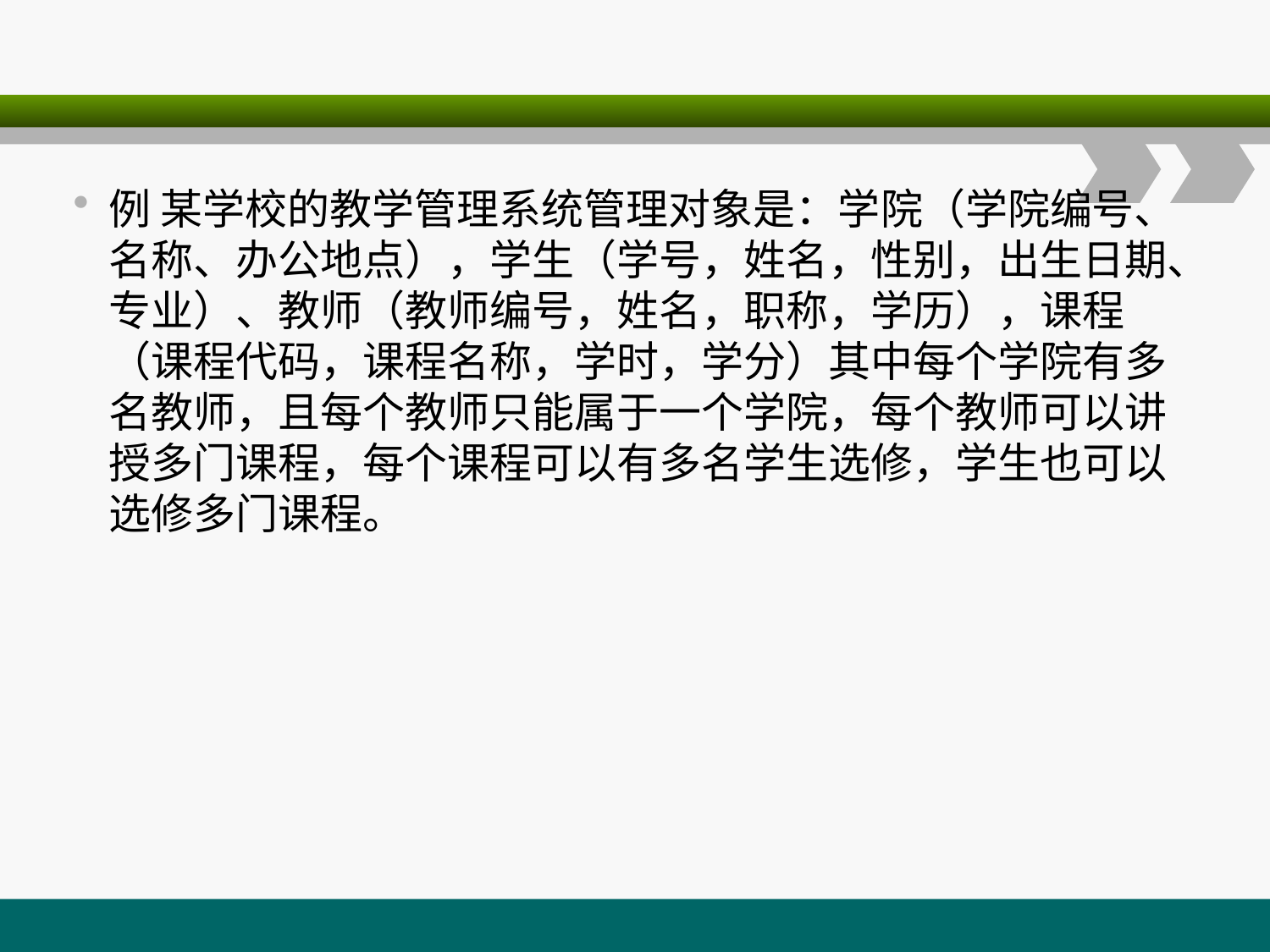

#
例 某学校的教学管理系统管理对象是：学院（学院编号、名称、办公地点），学生（学号，姓名，性别，出生日期、专业）、教师（教师编号，姓名，职称，学历），课程（课程代码，课程名称，学时，学分）其中每个学院有多名教师，且每个教师只能属于一个学院，每个教师可以讲授多门课程，每个课程可以有多名学生选修，学生也可以选修多门课程。